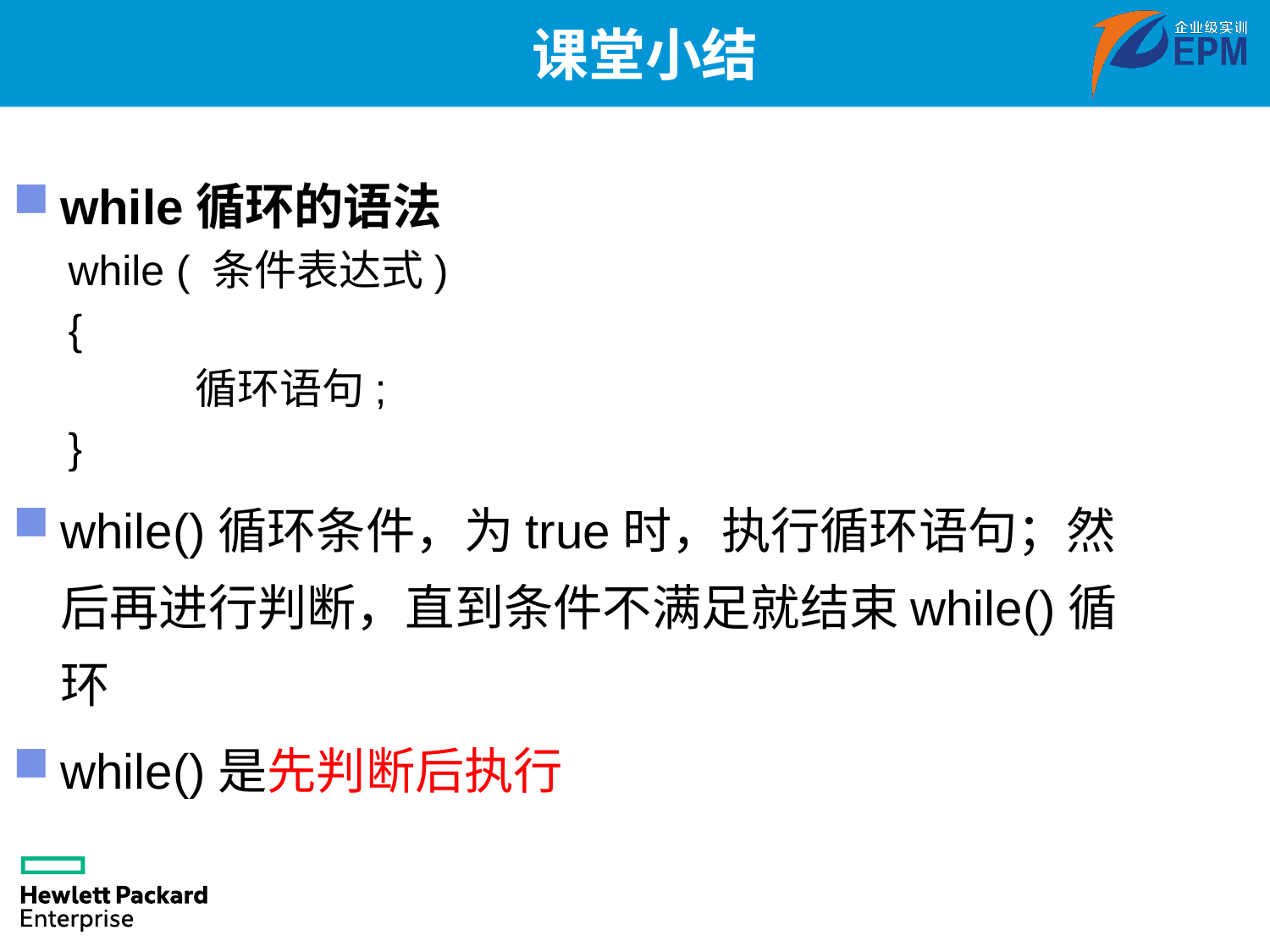

# 课堂小结
while循环的语法
while ( 条件表达式)
{
	循环语句;
}
while()循环条件，为true时，执行循环语句；然后再进行判断，直到条件不满足就结束while()循环
while()是先判断后执行